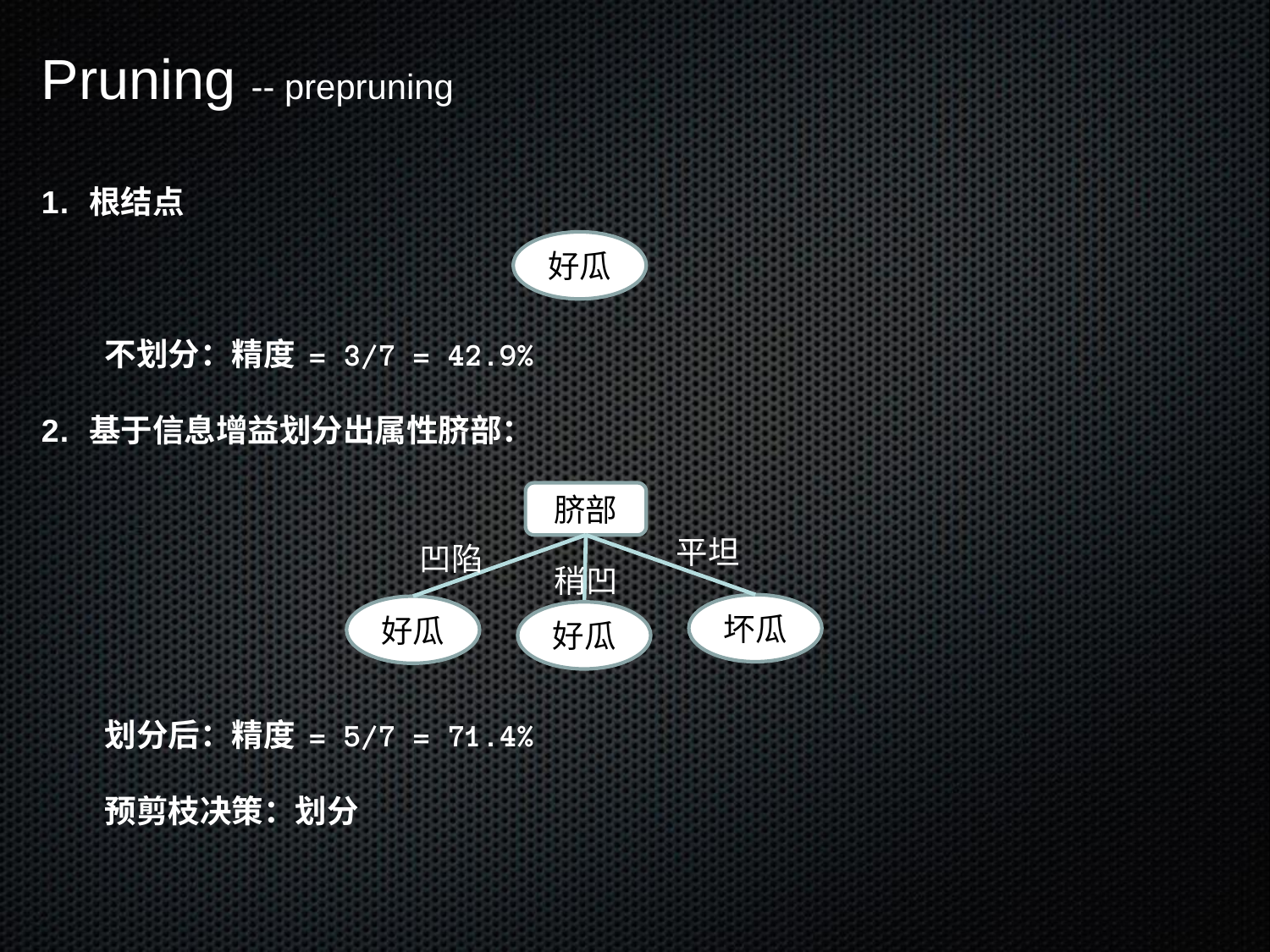

Pruning -- prepruning
根结点

不划分：精度 = 3/7 = 42.9%

基于信息增益划分出属性脐部：

划分后：精度 = 5/7 = 71.4%

预剪枝决策：划分
好瓜
脐部
平坦
凹陷
稍凹
坏瓜
好瓜
好瓜